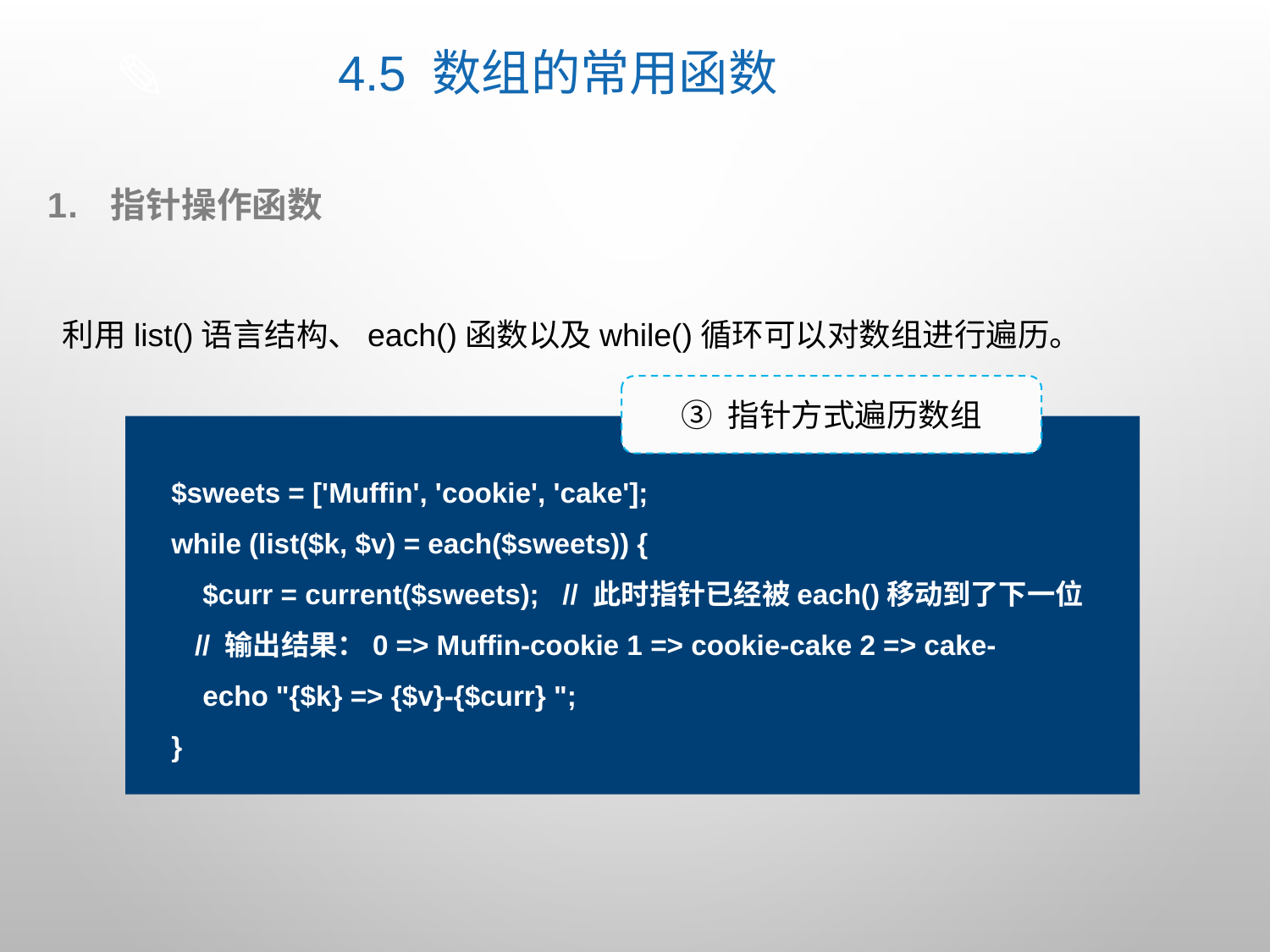

# 4.5 数组的常用函数
指针操作函数
利用list()语言结构、each()函数以及while()循环可以对数组进行遍历。
③ 指针方式遍历数组

$sweets = ['Muffin', 'cookie', 'cake'];
while (list($k, $v) = each($sweets)) {
    $curr = current($sweets);   // 此时指针已经被each()移动到了下一位
   // 输出结果：0 => Muffin-cookie 1 => cookie-cake 2 => cake-
    echo "{$k} => {$v}-{$curr} ";
}